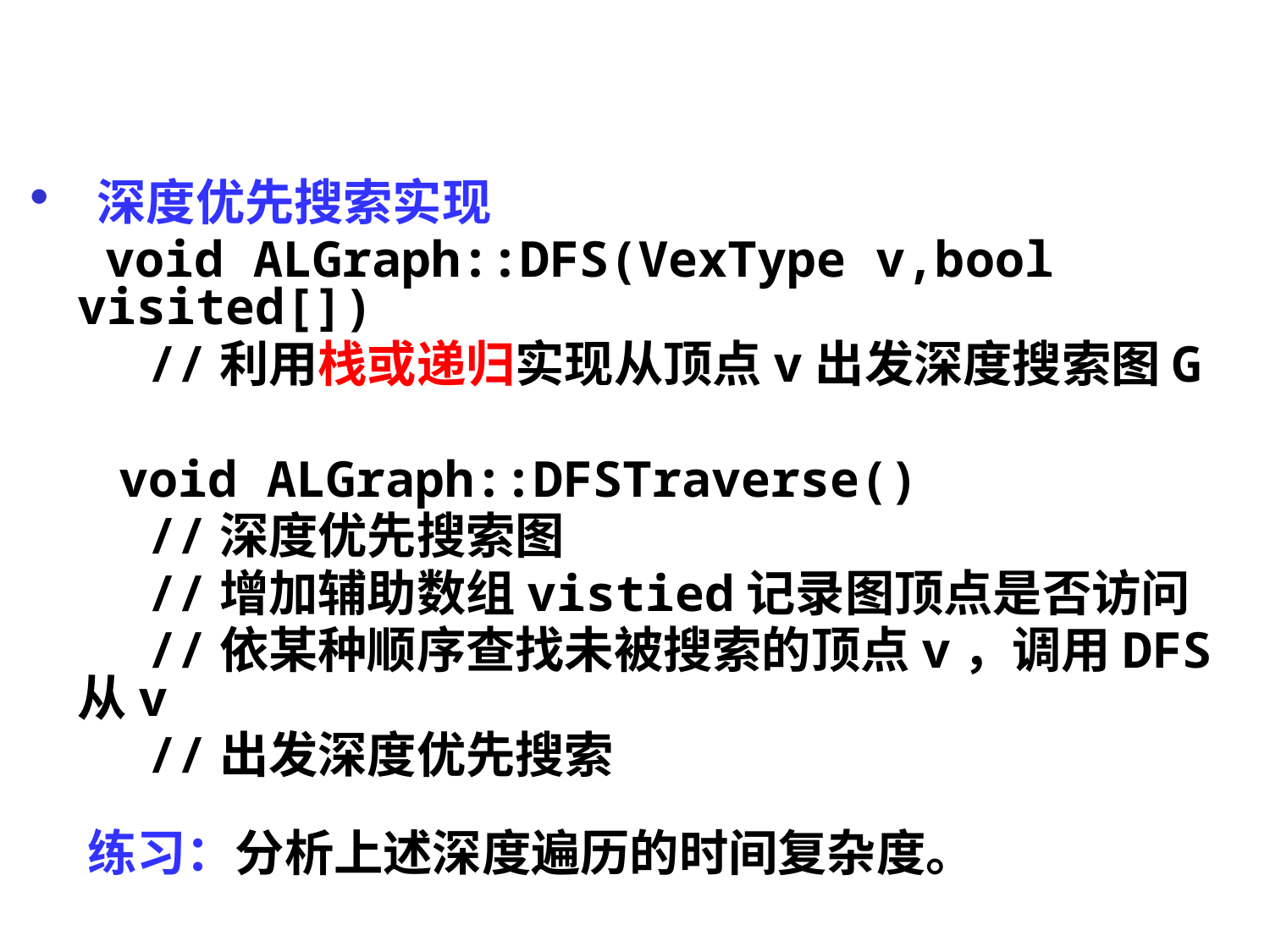

深度优先搜索实现
    void ALGraph::DFS(VexType v,bool visited[])
    //利用栈或递归实现从顶点v出发深度搜索图G

   void ALGraph::DFSTraverse()
    //深度优先搜索图
    //增加辅助数组vistied记录图顶点是否访问
    //依某种顺序查找未被搜索的顶点v，调用DFS从v
    //出发深度优先搜索

练习：分析上述深度遍历的时间复杂度。